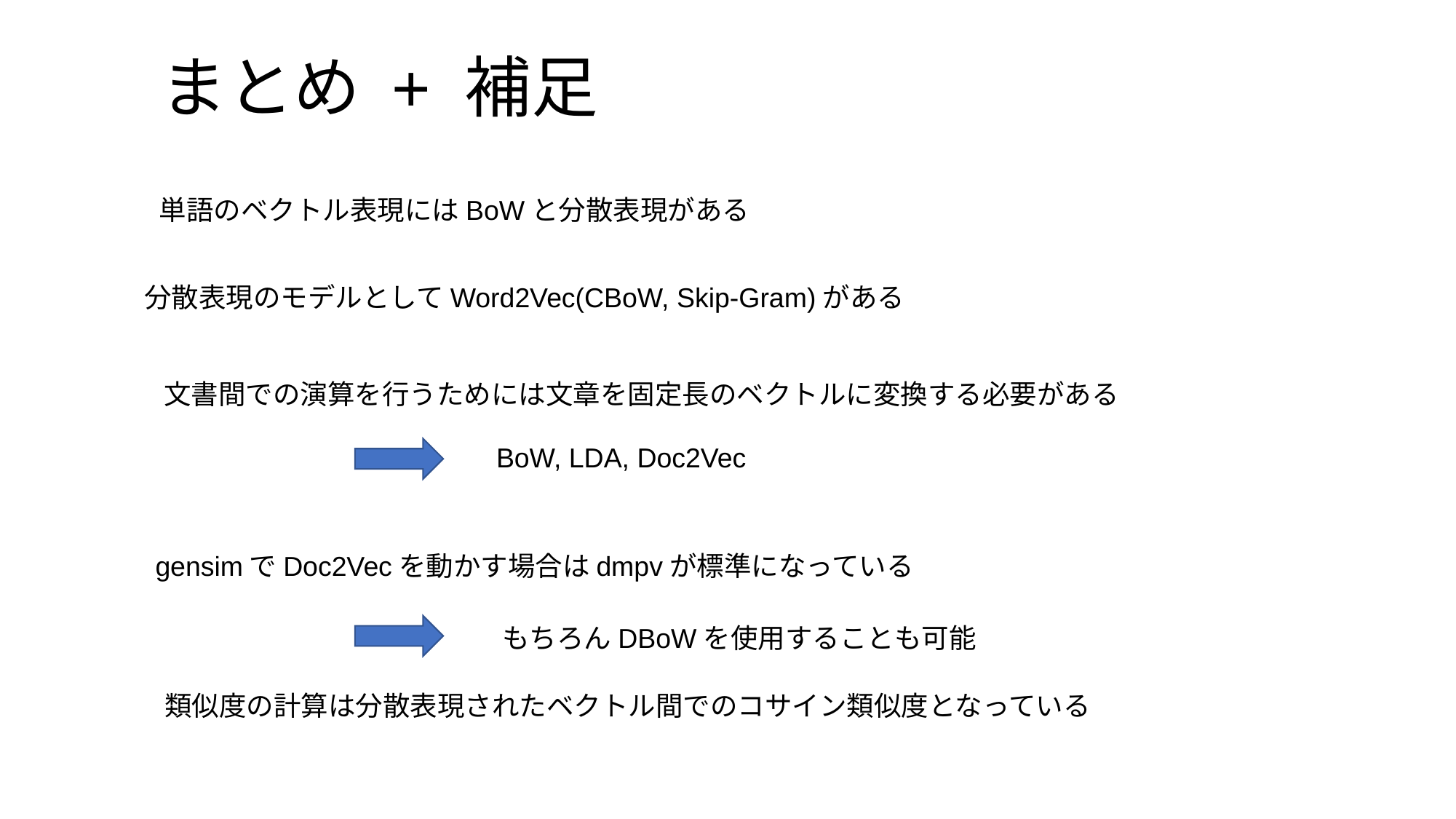

# まとめ + 補足
単語のベクトル表現にはBoWと分散表現がある
分散表現のモデルとしてWord2Vec(CBoW, Skip-Gram)がある
文書間での演算を行うためには文章を固定長のベクトルに変換する必要がある
BoW, LDA, Doc2Vec

gensimでDoc2Vecを動かす場合はdmpvが標準になっている

もちろんDBoWを使用することも可能
類似度の計算は分散表現されたベクトル間でのコサイン類似度となっている